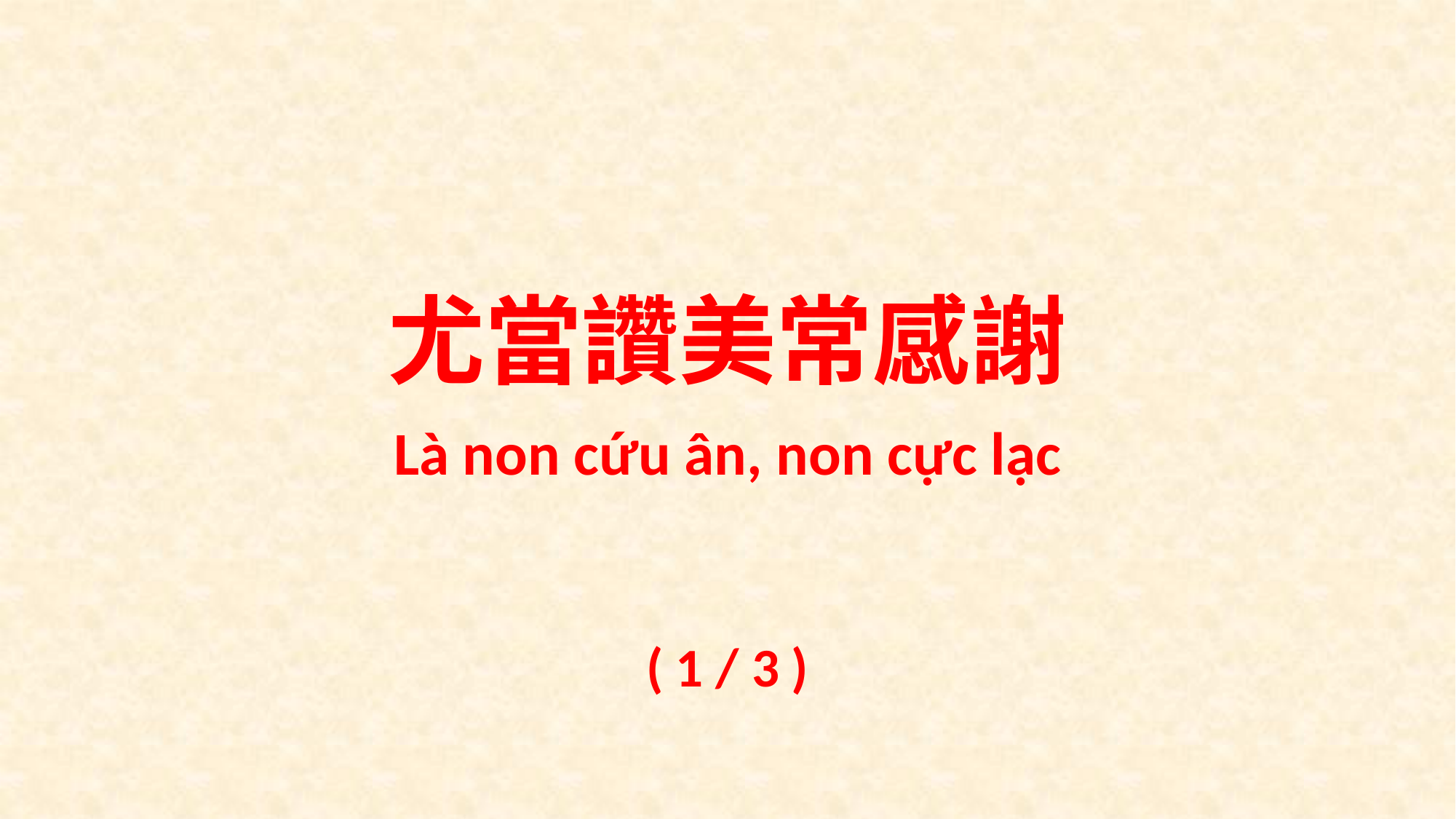

尤當讚美常感謝
Là non cứu ân, non cực lạc
( 1 / 3 )